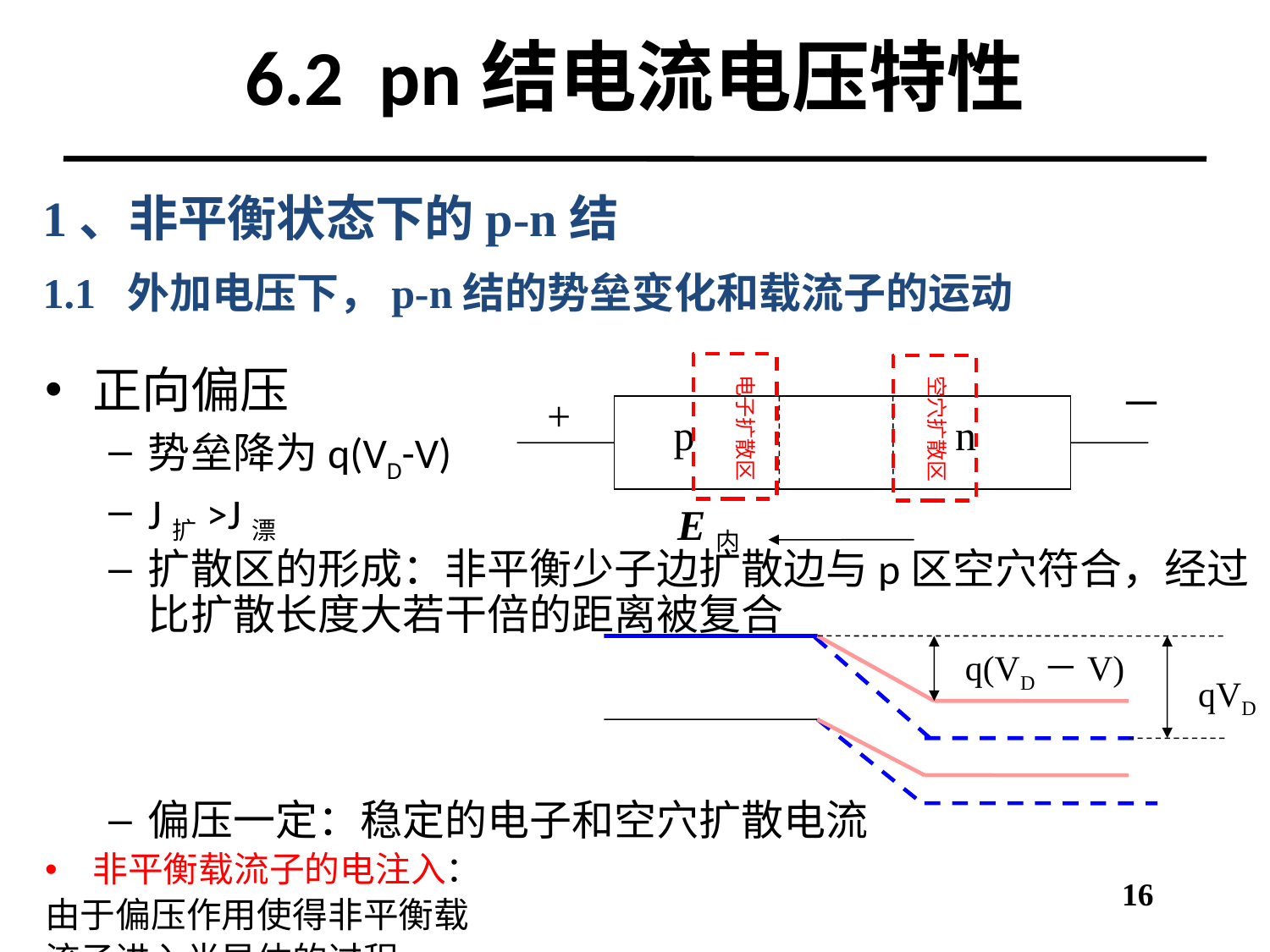

# 6.2  pn结电流电压特性
1、非平衡状态下的p-n结
1.1  外加电压下，p-n结的势垒变化和载流子的运动

电子扩散区

空穴扩散区
正向偏压
势垒降为q(VD-V)
J扩>J漂
扩散区的形成：非平衡少子边扩散边与p区空穴符合，经过比扩散长度大若干倍的距离被复合

偏压一定：稳定的电子和空穴扩散电流
非平衡载流子的电注入：
由于偏压作用使得非平衡载
流子进入半导体的过程
－
+

p
n

Ε内

q(VD－V)

qVD

16